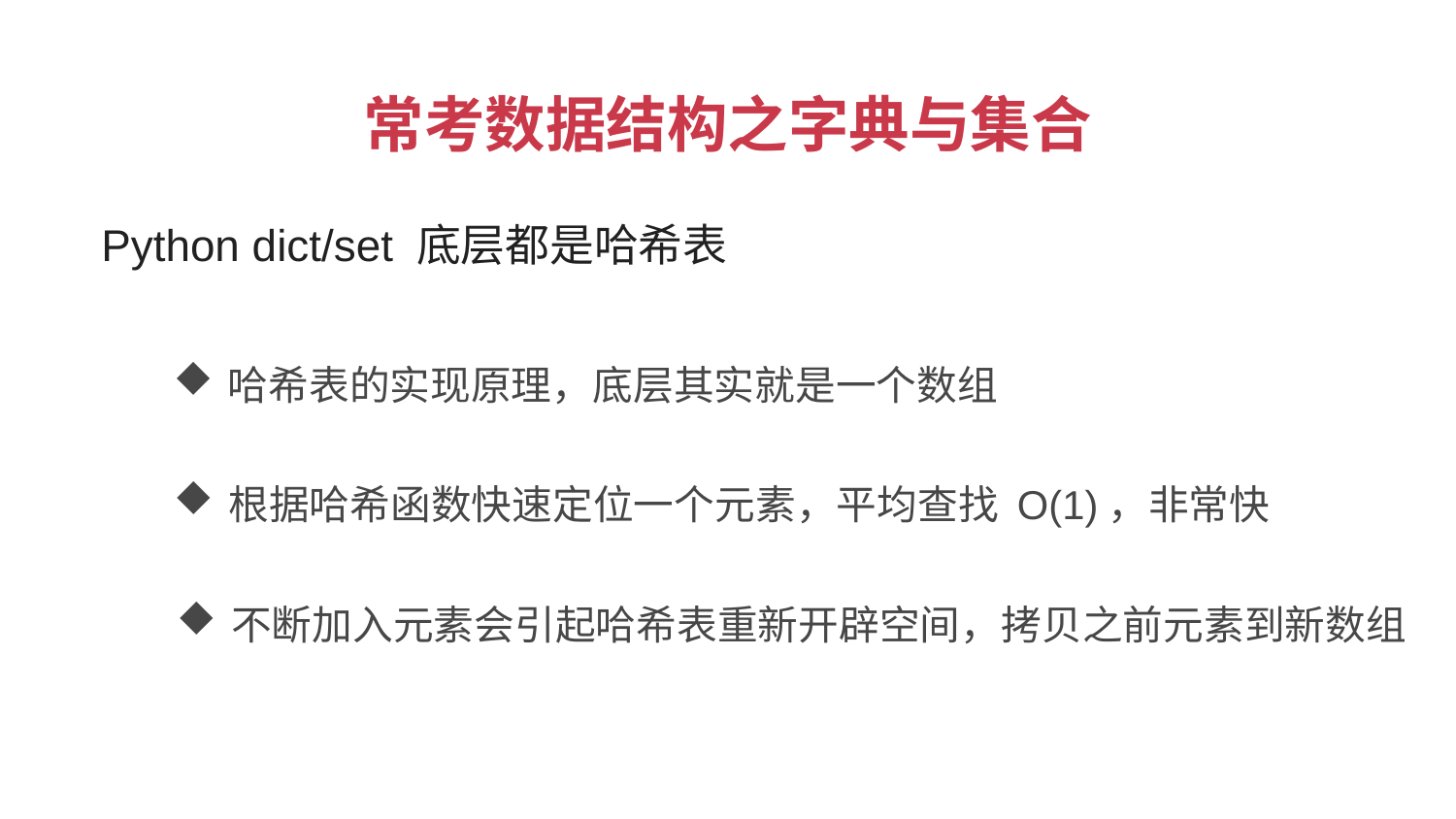

常考数据结构之字典与集合
 Python dict/set 底层都是哈希表
哈希表的实现原理，底层其实就是一个数组
根据哈希函数快速定位一个元素，平均查找 O(1)，非常快
不断加入元素会引起哈希表重新开辟空间，拷贝之前元素到新数组